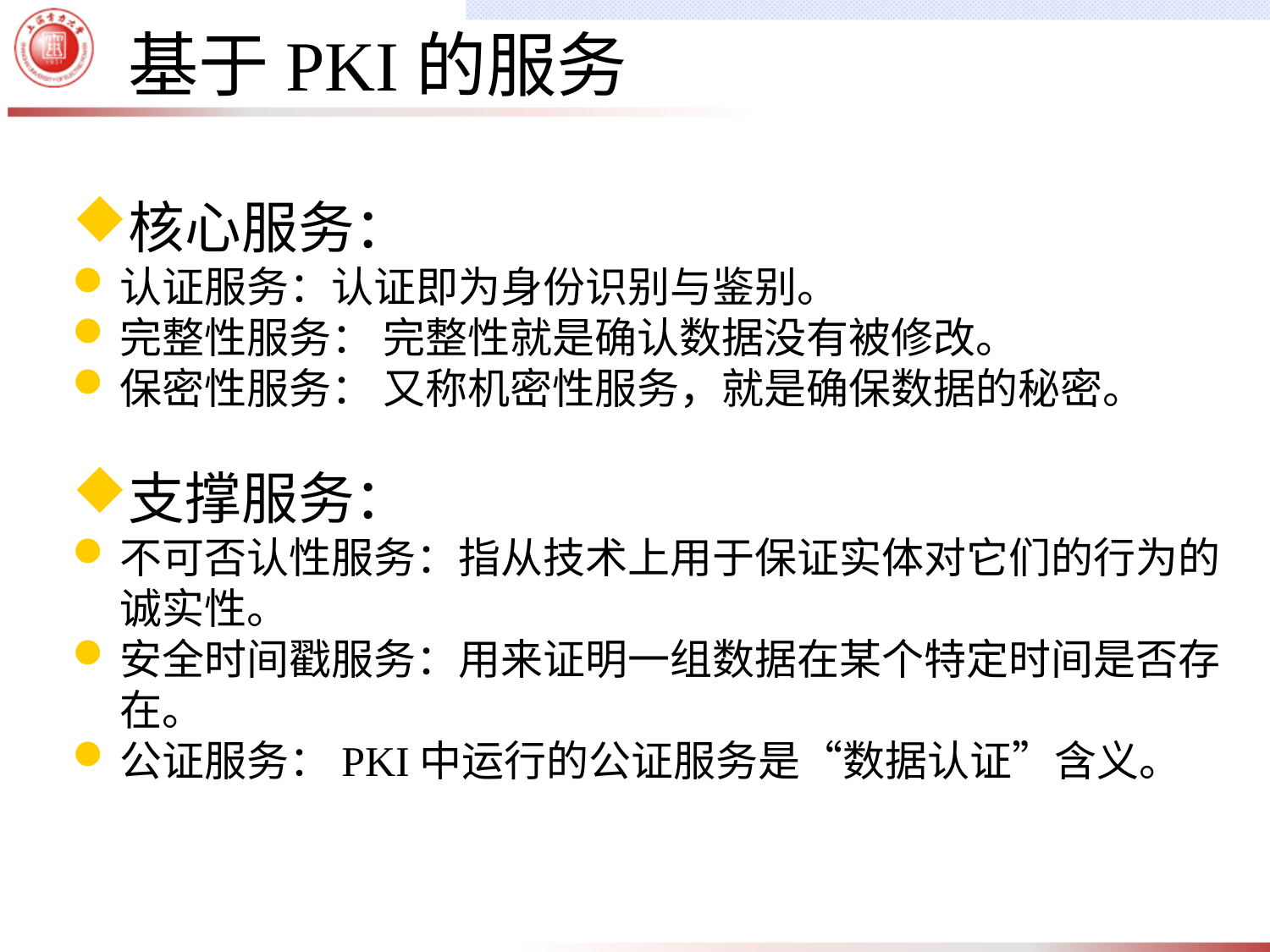

基于PKI的服务
核心服务：
认证服务：认证即为身份识别与鉴别。
完整性服务： 完整性就是确认数据没有被修改。
保密性服务： 又称机密性服务，就是确保数据的秘密。

支撑服务：
不可否认性服务：指从技术上用于保证实体对它们的行为的诚实性。
安全时间戳服务：用来证明一组数据在某个特定时间是否存在。
公证服务：PKI中运行的公证服务是“数据认证”含义。